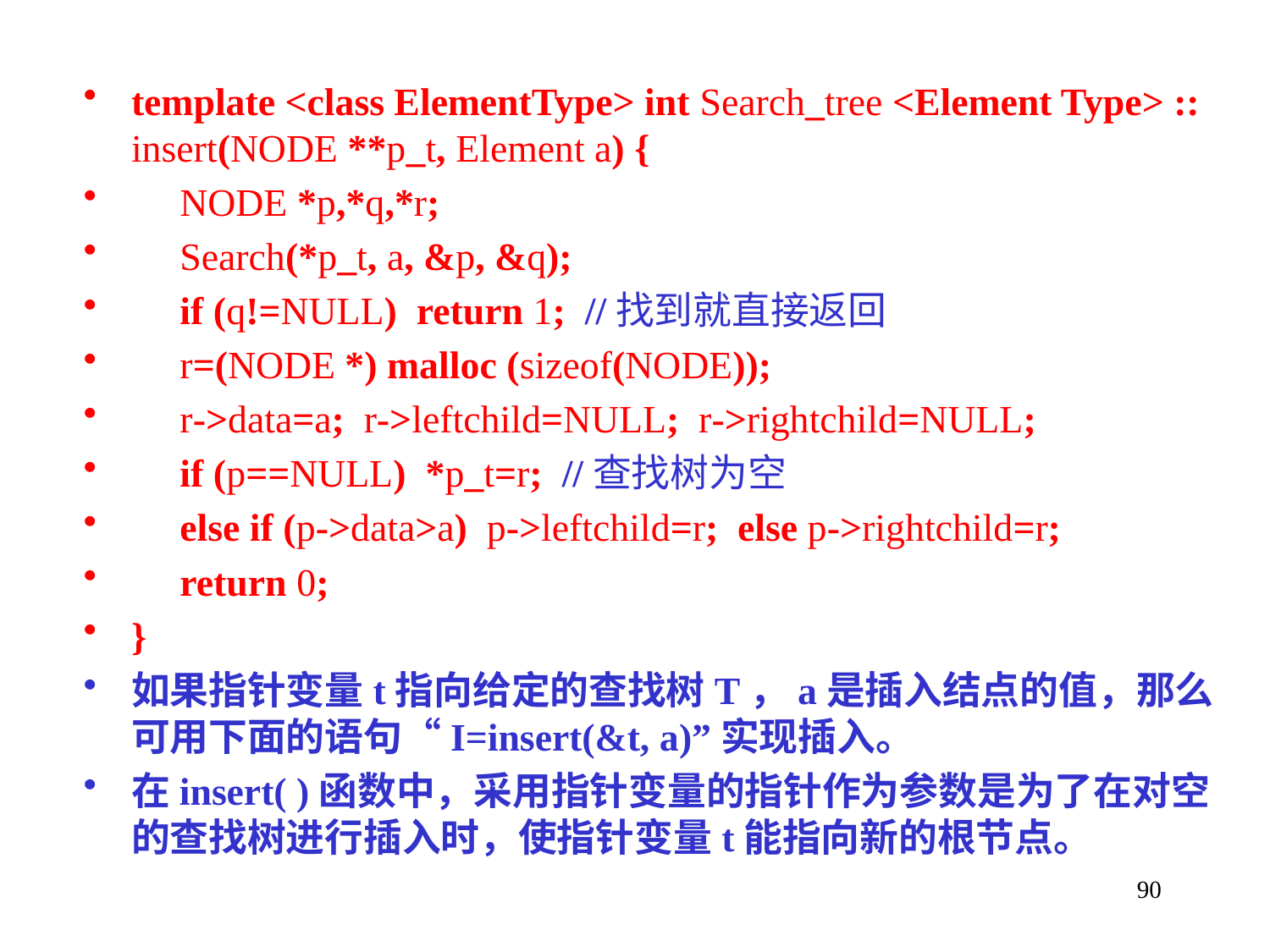

template <class ElementType> int Search_tree <Element Type> :: insert(NODE **p_t, Element a) {
     NODE *p,*q,*r;
     Search(*p_t, a, &p, &q);
     if (q!=NULL)  return 1;  //找到就直接返回
     r=(NODE *) malloc (sizeof(NODE));
     r->data=a;  r->leftchild=NULL;  r->rightchild=NULL;
     if (p==NULL)  *p_t=r;  //查找树为空
     else if (p->data>a)  p->leftchild=r;  else p->rightchild=r;
     return 0;
}
如果指针变量t指向给定的查找树T，a是插入结点的值，那么可用下面的语句“I=insert(&t, a)”实现插入。
在insert( )函数中，采用指针变量的指针作为参数是为了在对空的查找树进行插入时，使指针变量t能指向新的根节点。
90